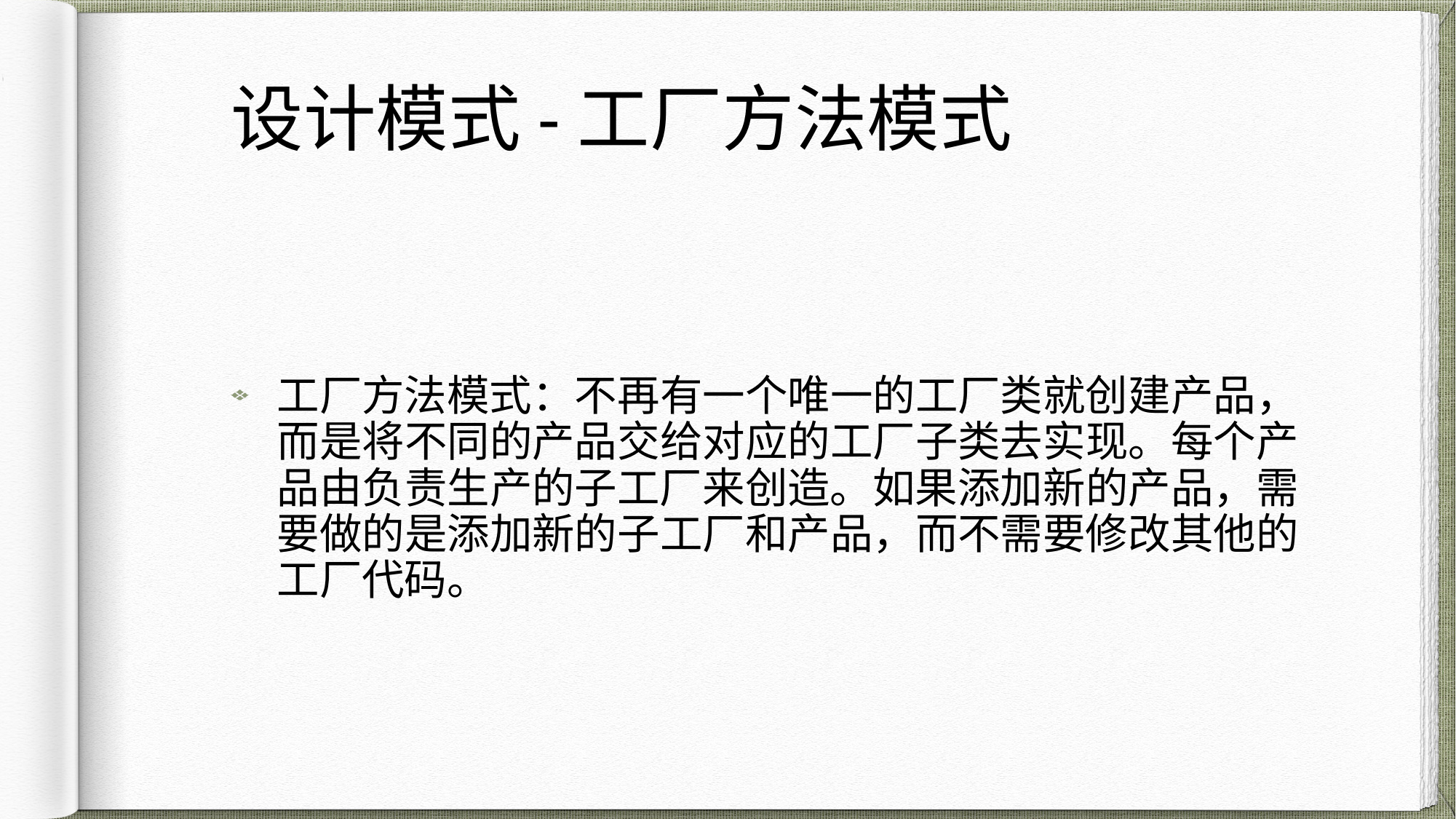

# 设计模式-工厂方法模式

工厂方法模式：不再有一个唯一的工厂类就创建产品，而是将不同的产品交给对应的工厂子类去实现。每个产品由负责生产的子工厂来创造。如果添加新的产品，需要做的是添加新的子工厂和产品，而不需要修改其他的工厂代码。